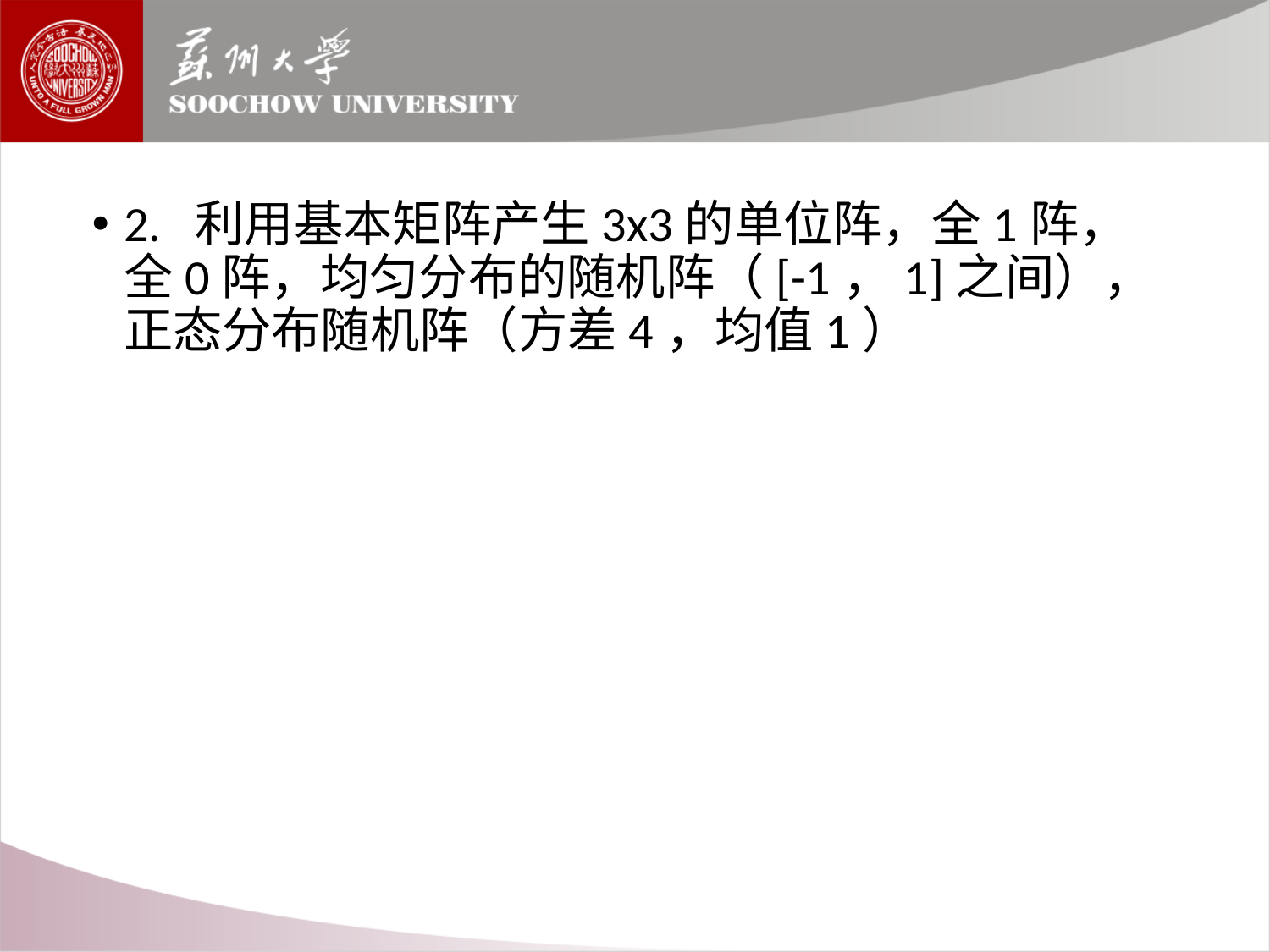

2.  利用基本矩阵产生3x3的单位阵，全1阵，全0阵，均匀分布的随机阵（[-1，1]之间），正态分布随机阵（方差4，均值1）